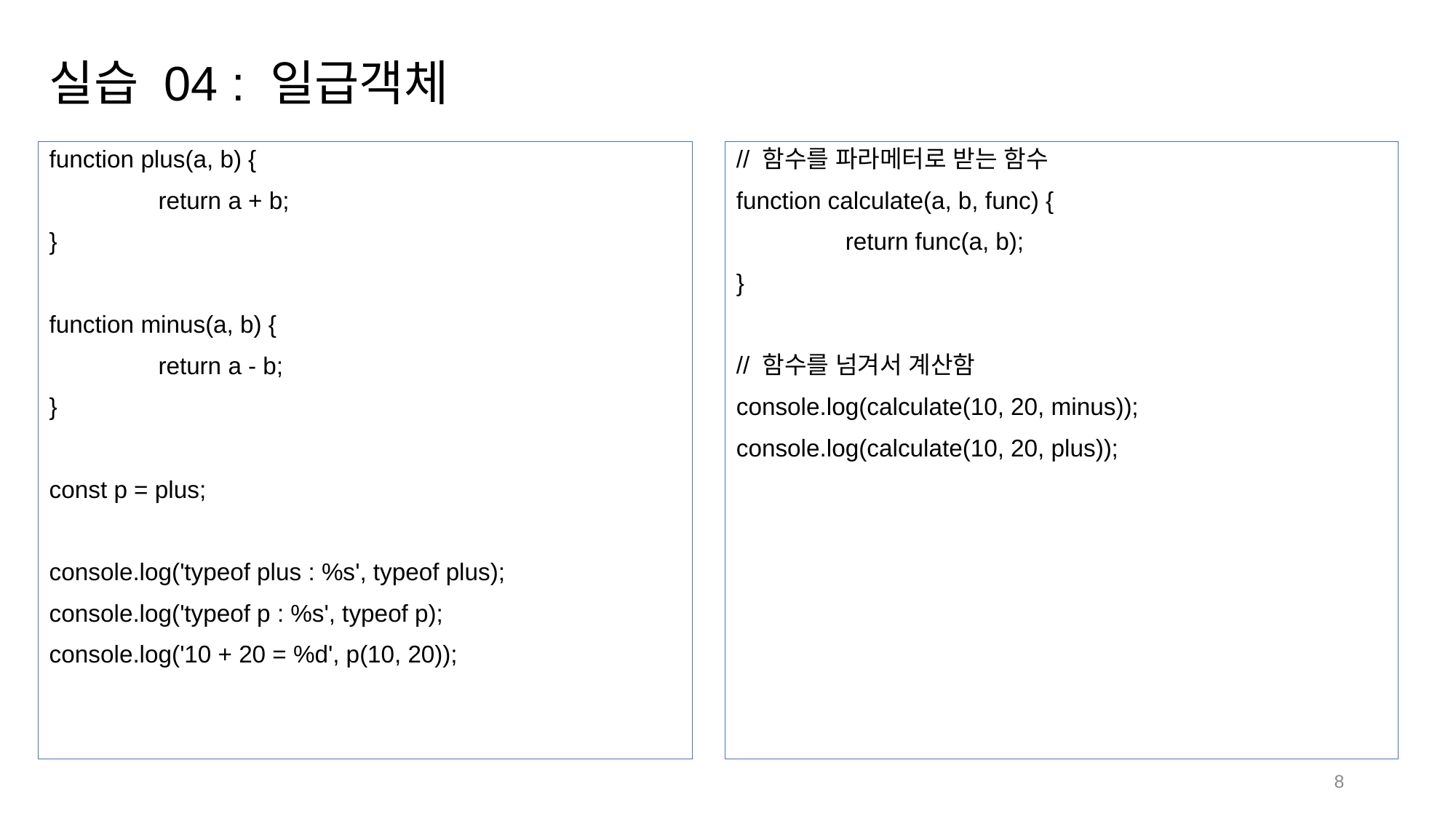

# 실습 04 : 일급객체
function plus(a, b) {
	return a + b;
}

function minus(a, b) {
	return a - b;
}

const p = plus;

console.log('typeof plus : %s', typeof plus);
console.log('typeof p : %s', typeof p);
console.log('10 + 20 = %d', p(10, 20));
// 함수를 파라메터로 받는 함수
function calculate(a, b, func) {
	return func(a, b);
}

// 함수를 넘겨서 계산함
console.log(calculate(10, 20, minus));
console.log(calculate(10, 20, plus));
8